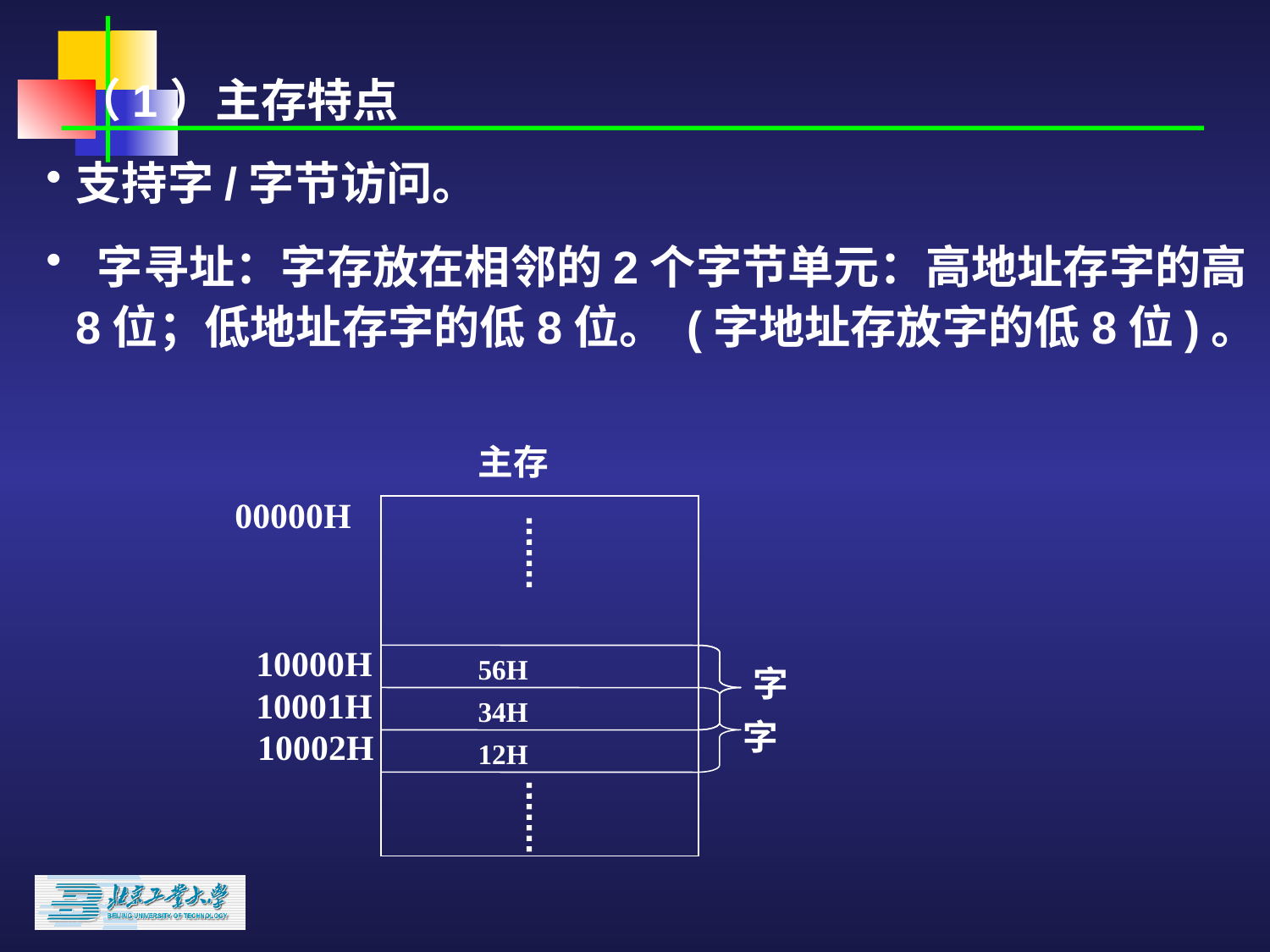

（1）主存特点
支持字/字节访问。
 字寻址：字存放在相邻的2个字节单元：高地址存字的高8位；低地址存字的低8位。 (字地址存放字的低8位)。
主存
00000H

10000H

56H

字
10001H

34H

字
10002H

12H